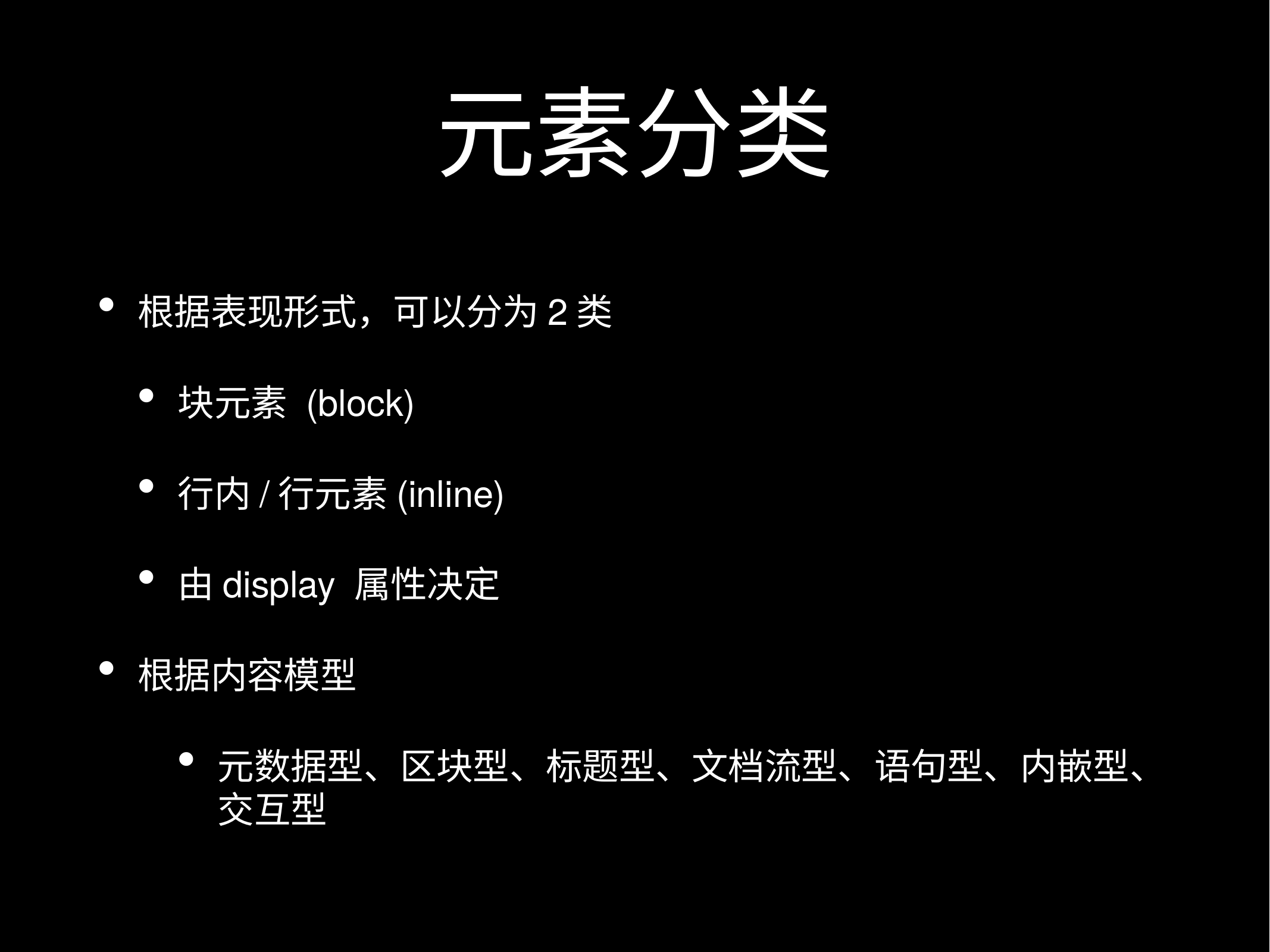

# 元素分类
根据表现形式，可以分为2类
块元素 (block)
行内/行元素(inline)
由display 属性决定
根据内容模型
元数据型、区块型、标题型、文档流型、语句型、内嵌型、交互型